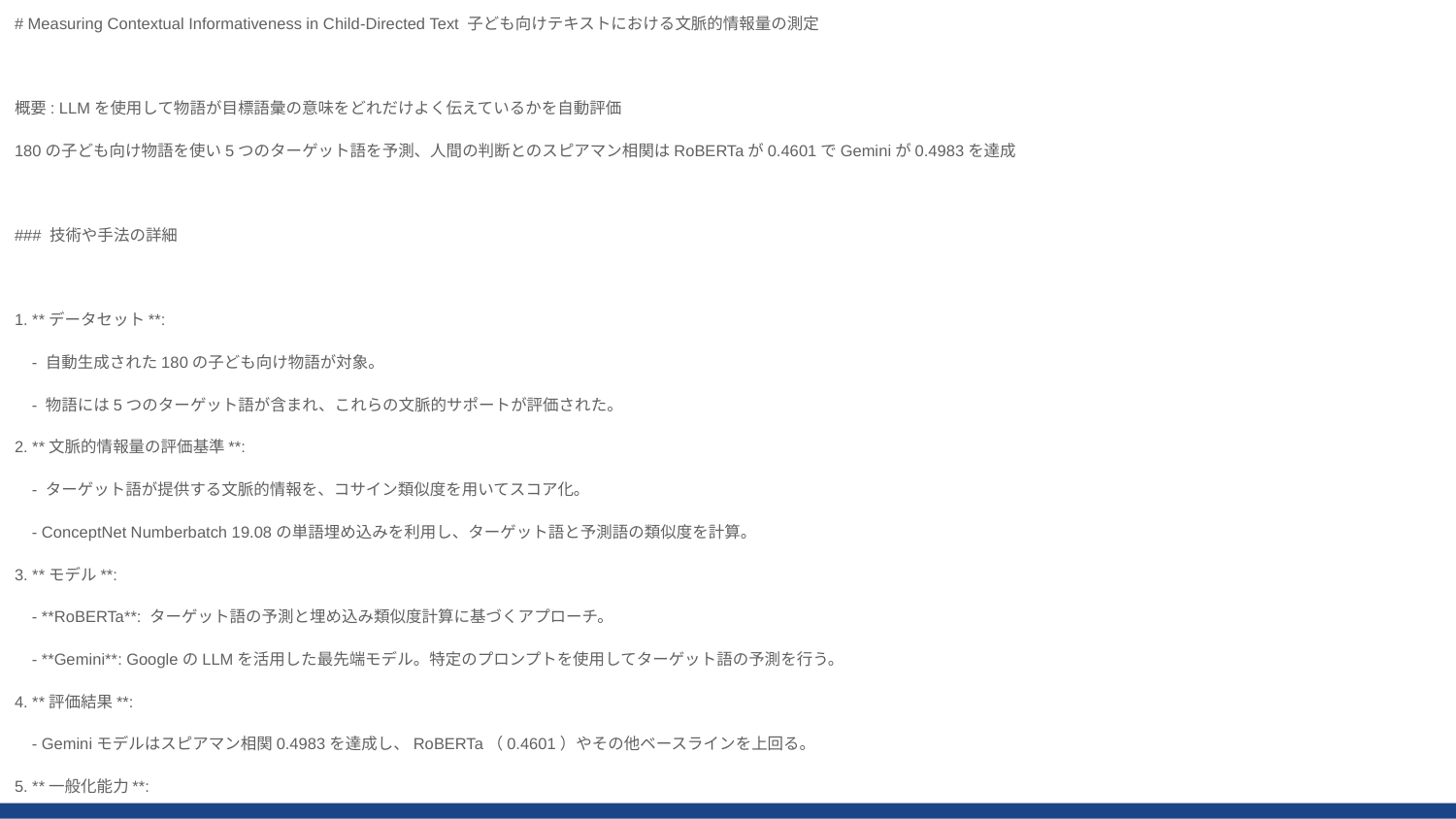

# Measuring Contextual Informativeness in Child-Directed Text 子ども向けテキストにおける文脈的情報量の測定

概要: LLMを使用して物語が目標語彙の意味をどれだけよく伝えているかを自動評価
180の子ども向け物語を使い5つのターゲット語を予測、人間の判断とのスピアマン相関はRoBERTaが0.4601でGeminiが0.4983を達成

### 技術や手法の詳細

1. **データセット**:
    - 自動生成された180の子ども向け物語が対象。
    - 物語には5つのターゲット語が含まれ、これらの文脈的サポートが評価された。
2. **文脈的情報量の評価基準**:
    - ターゲット語が提供する文脈的情報を、コサイン類似度を用いてスコア化。
    - ConceptNet Numberbatch 19.08の単語埋め込みを利用し、ターゲット語と予測語の類似度を計算。
3. **モデル**:
    - **RoBERTa**: ターゲット語の予測と埋め込み類似度計算に基づくアプローチ。
    - **Gemini**: GoogleのLLMを活用した最先端モデル。特定のプロンプトを使用してターゲット語の予測を行う。
4. **評価結果**:
    - Geminiモデルはスピアマン相関0.4983を達成し、RoBERTa（0.4601）やその他ベースラインを上回る。
5. **一般化能力**:
    - 成人向けテキストに対しても高いパフォーマンスを発揮。
    - データセットを再注釈して成人向け文脈に適用。

---

### 使用用途

- **教育用コンテンツ生成**:
語彙学習を目的とした子ども向け物語の生成と最適化に利用可能。
- **自動評価システム**:
文脈情報が豊富な物語を自動選別し、教育効果を高める。

---

### 次に読むべき論文

以下の文献は、この研究に関連し深い理解を助ける可能性があります。

1. **Valentini et al., 2023**: 子ども向け物語の自動生成と簡略化に関する研究。
2. **Kapelner et al., 2018**: 語彙学習の文脈的情報量を評価する基準の提案。
3. **Nam et al., 2022**: 文脈的情報量の自動評価に関するモデルの提案とその成人向けデータへの適用。

### 1. **課題の定義**

- **文脈的情報量**:

    特定のターゲット語が含まれる物語の文脈が、その語の意味や使用法をどの程度明確にしているかを評価するもの。

- **目的**:

    子ども向け物語の文脈的情報量を測定し、語彙学習を促進する物語を選別または生成する。

- **形式的定義**:
    - 入力: 一連の物語 S={S1​,S2​,...,Sm​} と、各物語に関連付けられたターゲット語セット Ti​={ti,1​,ti,2​,...,ti,n​}。

        S={S1,S2,...,Sm}S = \{S_1, S_2, ..., S_m\}

        Ti={ti,1,ti,2,...,ti,n}T_i = \{t_{i,1}, t_{i,2}, ..., t_{i,n}\}

    - 出力: 各ターゲット語 ti,j​ に対する文脈的情報量スコア ci,j​ を予測。

        ti,jt_{i,j}

        ci,jc_{i,j}

---

### 2. **データセットの作成**

- **対象**:

    自動生成された180の子ども向け物語を使用し、それぞれに5つのターゲット語が含まれる。

- **注釈手法**:
    1. 各ターゲット語を空白に置き換える（クローズタスク形式）。
    2. 注釈者は文脈を基に空白を埋める単語を推測。
    3. 推測した単語と正解の単語のコサイン類似度を計算し、スコア化。
    4. 注釈者3名のスコアを平均化してゴールドスタンダードスコアを決定。

---

### 3. **モデルのアプローチ**

### **(1) RoBERTaを用いた手法**

1. **RoBERTaの利用**:
    - Transformerアーキテクチャを基にしたマスクド言語モデル（MLM）。
    - ターゲット語をマスクし、その語を予測。
2. **手順**:
    - 物語内のターゲット語をすべてマスク。
    - モデルが予測した単語とターゲット語の埋め込みベクトル間のコサイン類似度を計算。
    - 同一ターゲット語が複数回出現する場合、予測結果を集約（同じ語形を持つ予測を統合しスコアを合算）。
3. **特徴**:
    - 複数のターゲット語を持つ文脈に対応。
    - 他のターゲット語を「未知語」としてマスクすることで子どもの視点をシミュレーション。

### **(2) Geminiモデルを用いた手法**

1. **Geminiの特徴**:
    - Googleが開発した最先端の大規模言語モデル。
    - より多くの前処理データを活用でき、文脈理解能力が向上。
2. **プロンプト形式**:

    ```vbnet
    vbnet
    コードをコピーする
    In the following story, guess the word that is replaced by '<mask>'.
    Ignore any other blanks (____) and ONLY try to guess the word replaced by '<mask>'.

    ```

    - 明確な指示でターゲット語のみを予測。
3. **手順**:
    - 同様にターゲット語をマスク。
    - Geminiが予測した単語とターゲット語の埋め込みベクトル間のコサイン類似度を計算。
    - 結果を集約してスコアを算出。

---

### 4. **ベースラインと比較**

- 比較対象として以下のベースラインを使用：
    1. **文脈類似度**: ターゲット語と物語内の各単語の平均コサイン類似度を計算。
    2. **文脈ウィンドウ**: ターゲット語の周囲5語以内の単語とターゲット語の類似度を計算。
    3. **関連語数**: ターゲット語と一定の類似度を超える語の数をカウント。
- 提案手法（RoBERTaとGemini）は、これらのベースラインおよび他の既存モデル（Nam et al., 2022）を大きく上回るスコアを達成。

---

### 5. **評価**

- **指標**:
    - スピアマン相関係数（ρ）: モデルの予測スコアとゴールドスタンダードスコアの順位相関。
    - ピアソン相関係数（r）: スコア間の線形相関。
    - RMSE: スコアの平均二乗誤差。
- **結果**:
    - Gemini: ρ = 0.4983（最高性能）
    - RoBERTa: ρ = 0.4601

---

### 6. **一般化能力の確認**

- 子ども向けだけでなく、成人向けテキストに対してもモデルのパフォーマンスを検証。
- GeminiとRoBERTaは成人向けデータでも高い相関を示し、ベースラインを上回る。